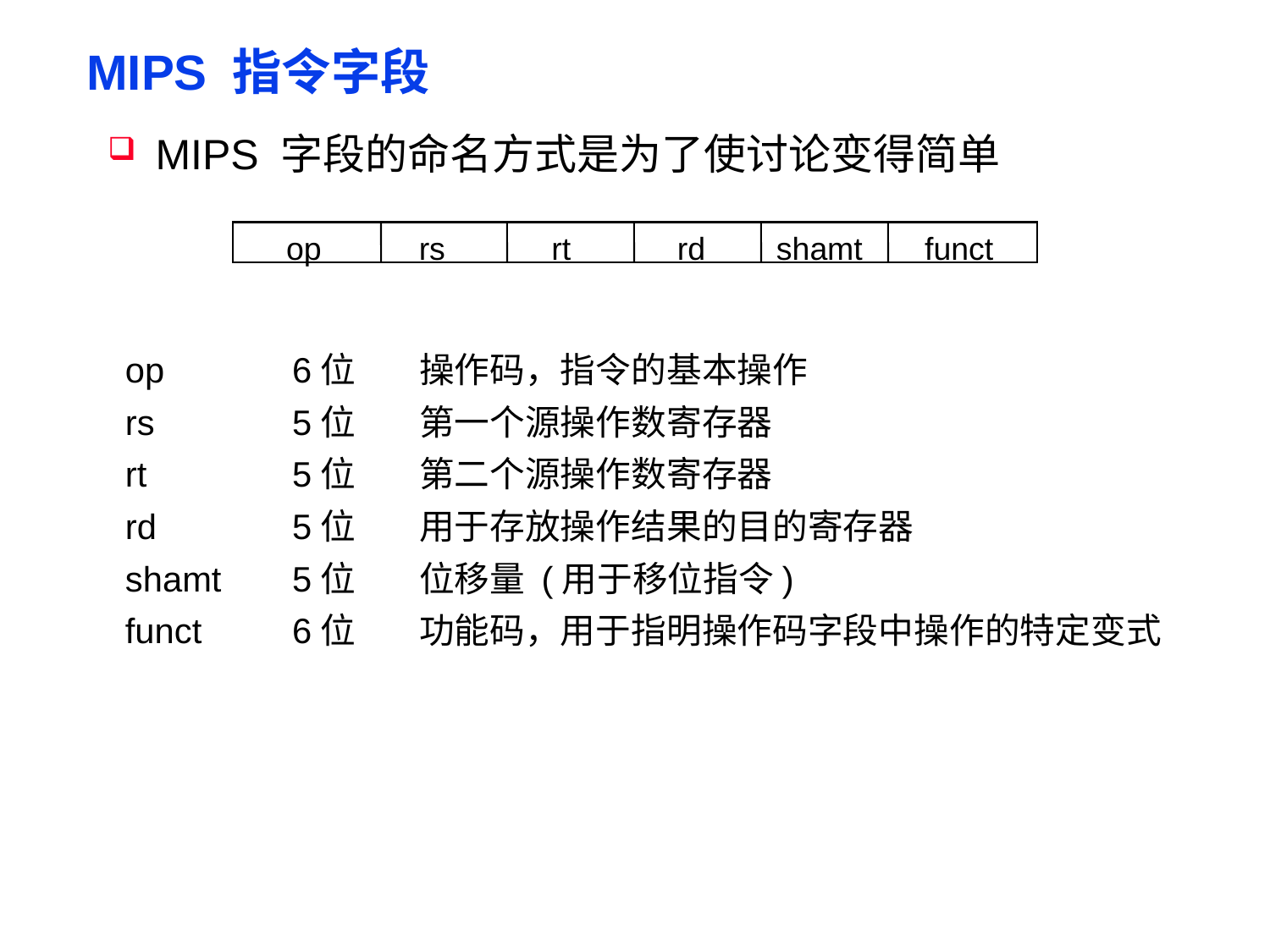

# MIPS 指令字段

MIPS 字段的命名方式是为了使讨论变得简单

op           rs            rt            rd        shamt       funct

op		6位	操作码，指令的基本操作
rs		5位	第一个源操作数寄存器
rt		5位	第二个源操作数寄存器
rd		5位	用于存放操作结果的目的寄存器
shamt	5位	位移量 (用于移位指令)
funct	6位	功能码，用于指明操作码字段中操作的特定变式